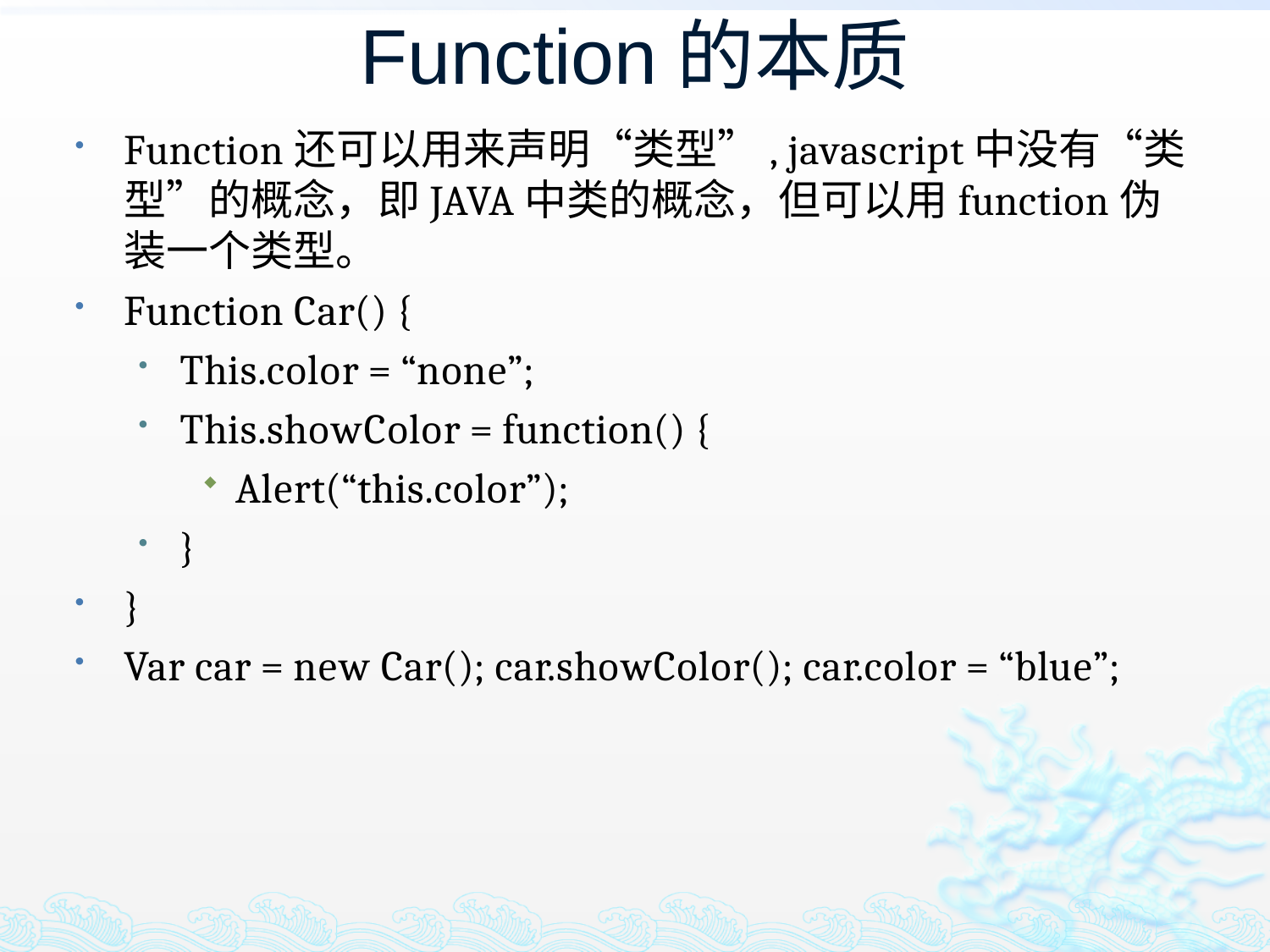

# Function的本质
Function还可以用来声明“类型”, javascript中没有“类型”的概念，即JAVA中类的概念，但可以用function伪装一个类型。
Function Car() {
This.color = “none”;
This.showColor = function() {
Alert(“this.color”);
}
}
Var car = new Car(); car.showColor(); car.color = “blue”;